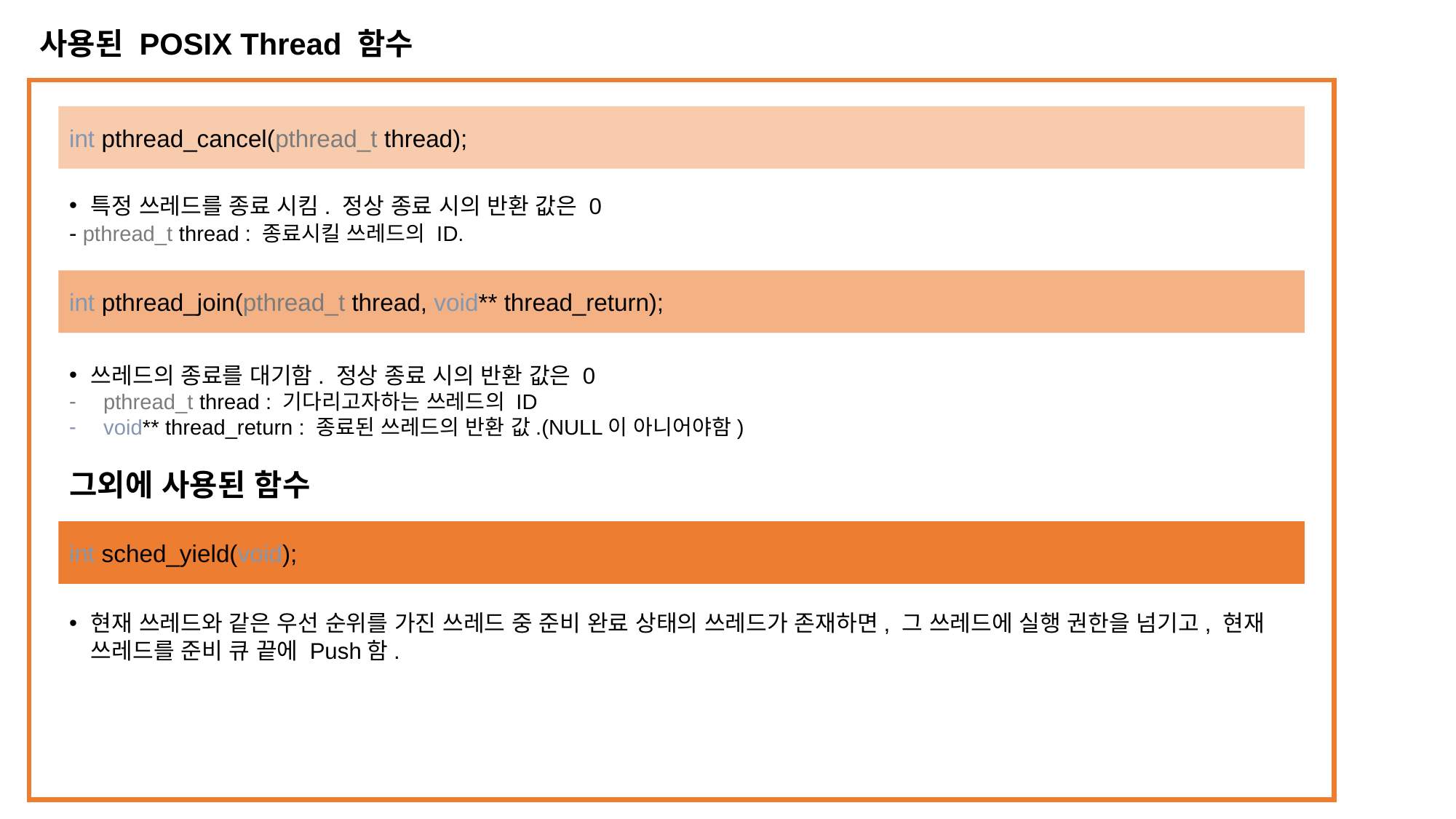

사용된 POSIX Thread 함수

int pthread_cancel(pthread_t thread);
특정 쓰레드를 종료 시킴. 정상 종료 시의 반환 값은 0
- pthread_t thread : 종료시킬 쓰레드의 ID.
int pthread_join(pthread_t thread, void** thread_return);
쓰레드의 종료를 대기함. 정상 종료 시의 반환 값은 0
pthread_t thread : 기다리고자하는 쓰레드의 ID
void** thread_return : 종료된 쓰레드의 반환 값.(NULL이 아니어야함)
그외에 사용된 함수
int sched_yield(void);
현재 쓰레드와 같은 우선 순위를 가진 쓰레드 중 준비 완료 상태의 쓰레드가 존재하면, 그 쓰레드에 실행 권한을 넘기고, 현재 쓰레드를 준비 큐 끝에 Push함.